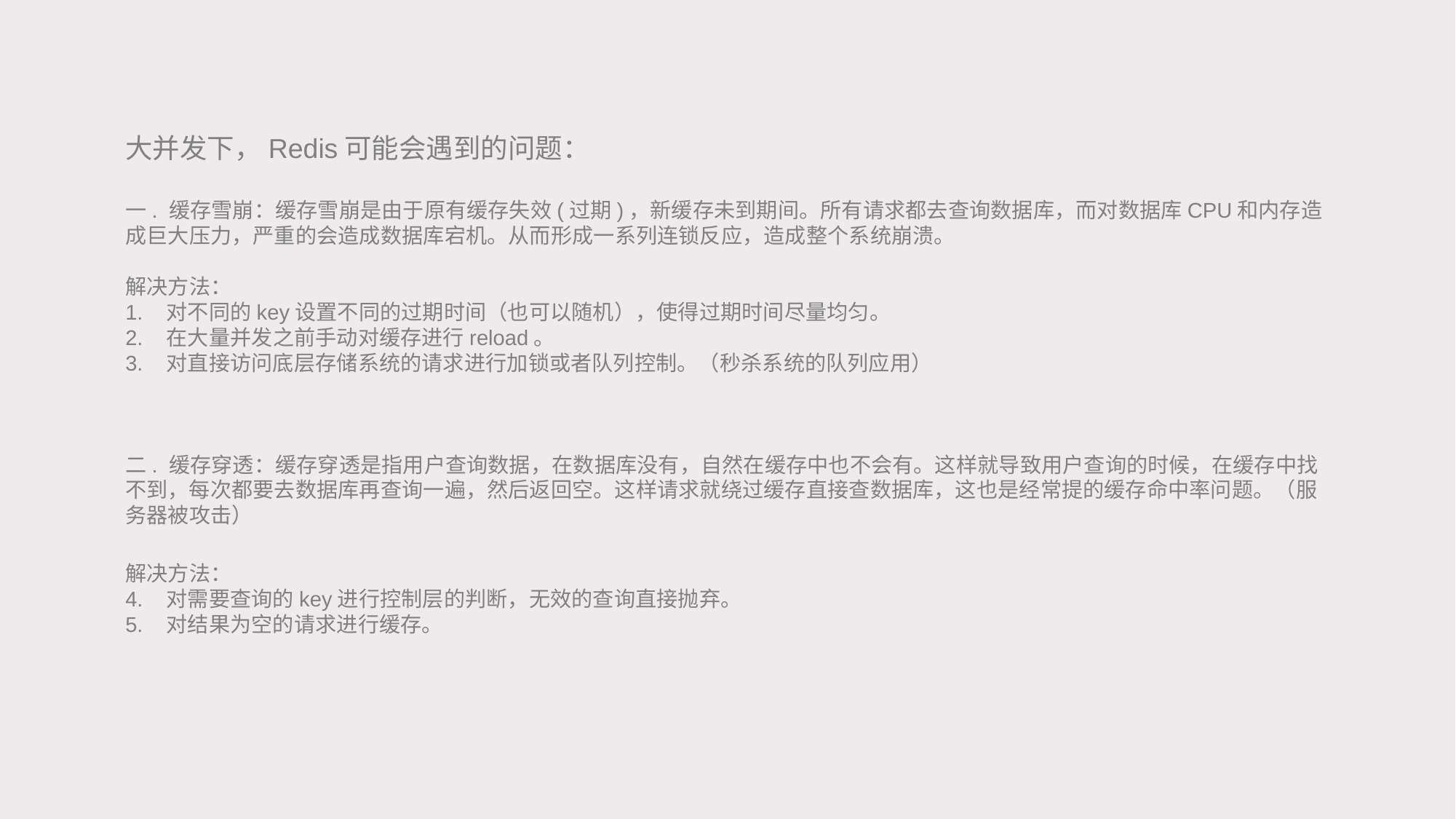

大并发下，Redis可能会遇到的问题：

一. 缓存雪崩：缓存雪崩是由于原有缓存失效(过期)，新缓存未到期间。所有请求都去查询数据库，而对数据库CPU和内存造成巨大压力，严重的会造成数据库宕机。从而形成一系列连锁反应，造成整个系统崩溃。

解决方法：
对不同的key设置不同的过期时间（也可以随机），使得过期时间尽量均匀。
在大量并发之前手动对缓存进行reload。
对直接访问底层存储系统的请求进行加锁或者队列控制。（秒杀系统的队列应用）

二. 缓存穿透：缓存穿透是指用户查询数据，在数据库没有，自然在缓存中也不会有。这样就导致用户查询的时候，在缓存中找不到，每次都要去数据库再查询一遍，然后返回空。这样请求就绕过缓存直接查数据库，这也是经常提的缓存命中率问题。（服务器被攻击）

解决方法：
对需要查询的key进行控制层的判断，无效的查询直接抛弃。
对结果为空的请求进行缓存。